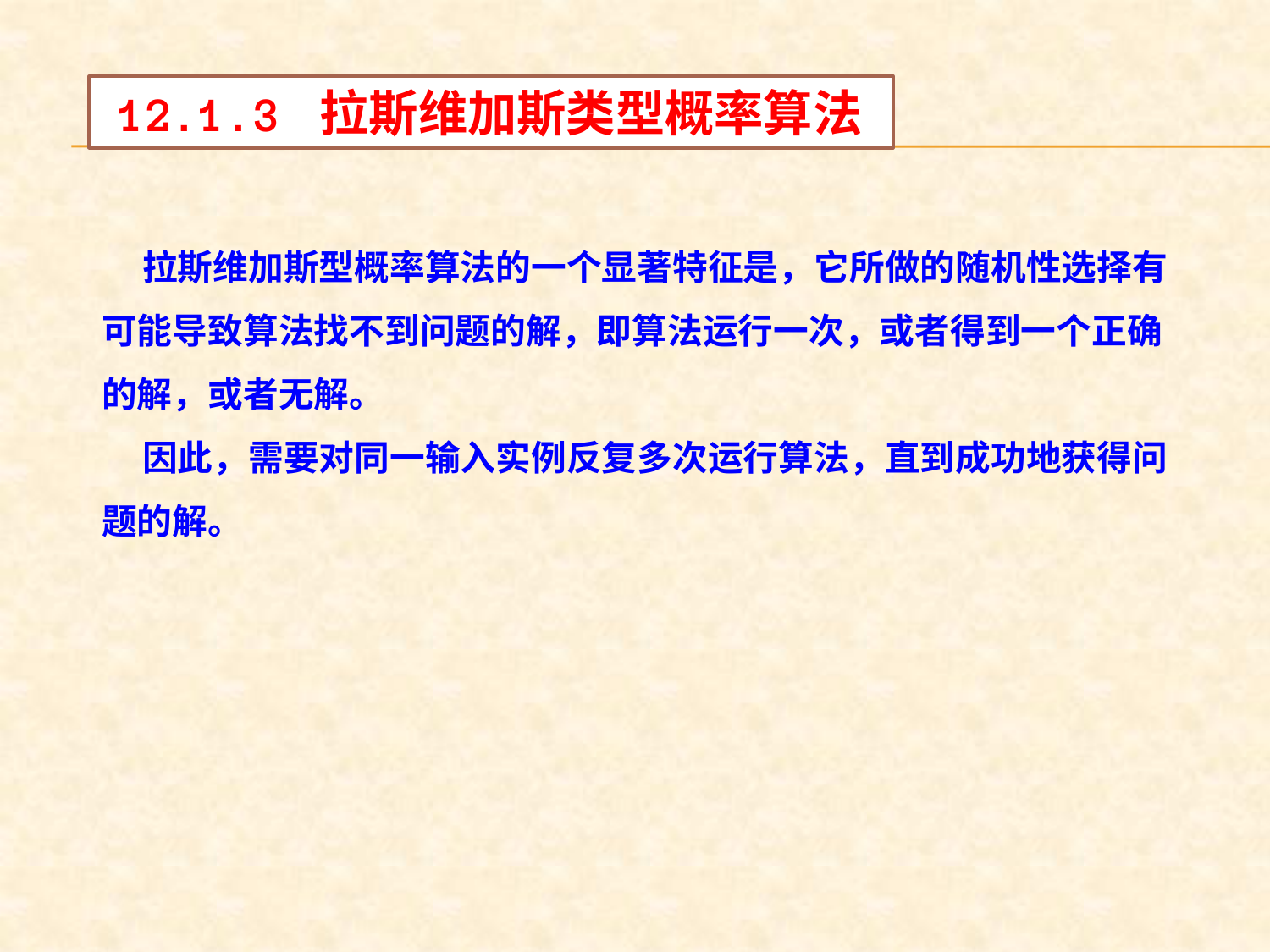

12.1.3 拉斯维加斯类型概率算法
    拉斯维加斯型概率算法的一个显著特征是，它所做的随机性选择有可能导致算法找不到问题的解，即算法运行一次，或者得到一个正确的解，或者无解。
    因此，需要对同一输入实例反复多次运行算法，直到成功地获得问题的解。